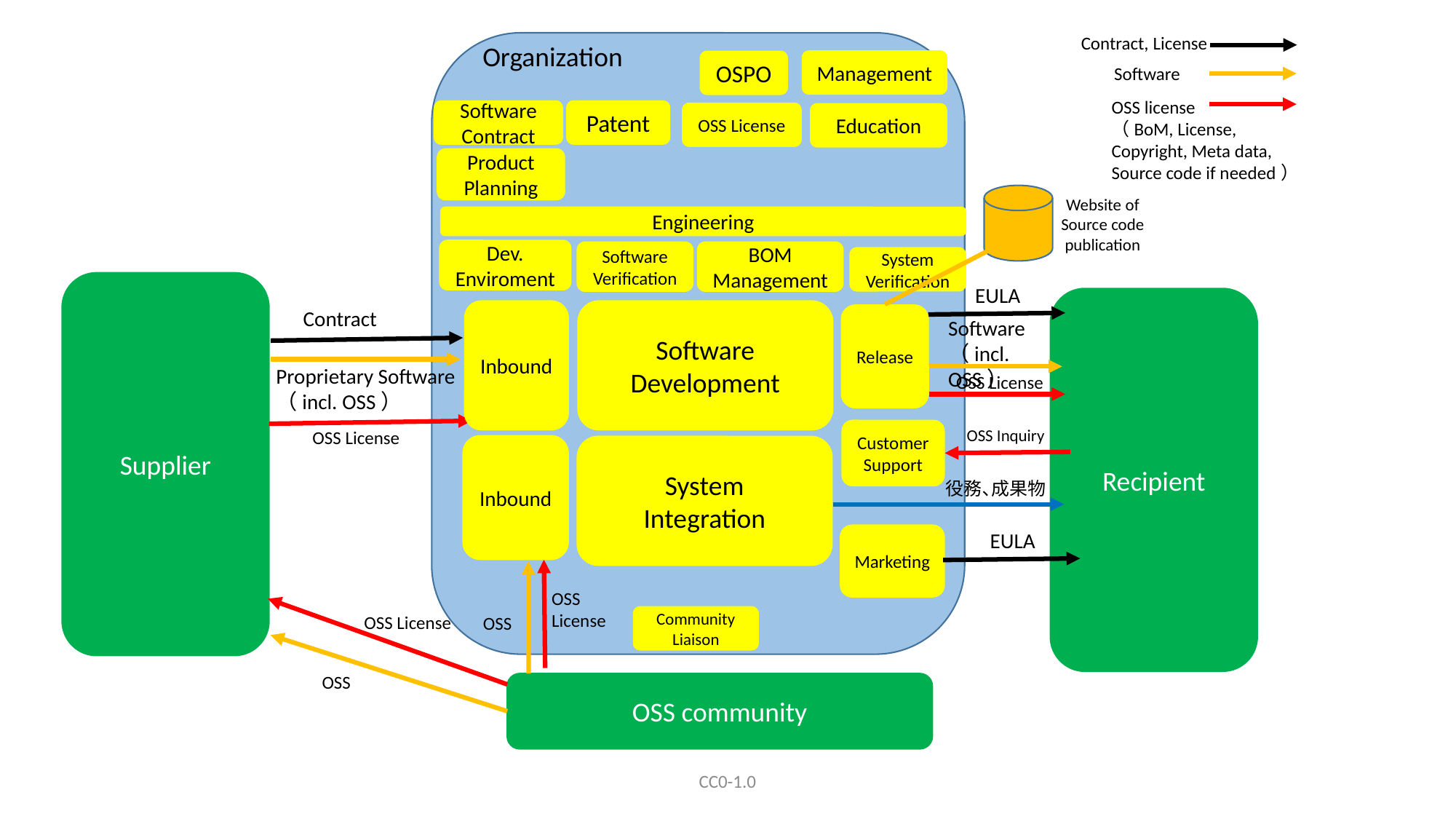

Contract, License

Organization
Management
OSPO
Software
OSS license
（BoM, License, Copyright, Meta data,
Source code if needed）
Software Contract
Patent
OSS License
Education
Product Planning

Website of Source code publication
Engineering
Dev. Enviroment
Software Verification
BOM
Management
System Verification
Supplier
EULA
Recipient
Contract
Inbound
Software Development
Release
Software
（incl. OSS）
Proprietary Software
（incl. OSS）
OSS License
OSS Inquiry
Customer Support
OSS License
Inbound
System
Integration
役務､成果物
EULA
Marketing
OSS
License
OSS License
Community Liaison
OSS
OSS
OSS community
CC0-1.0